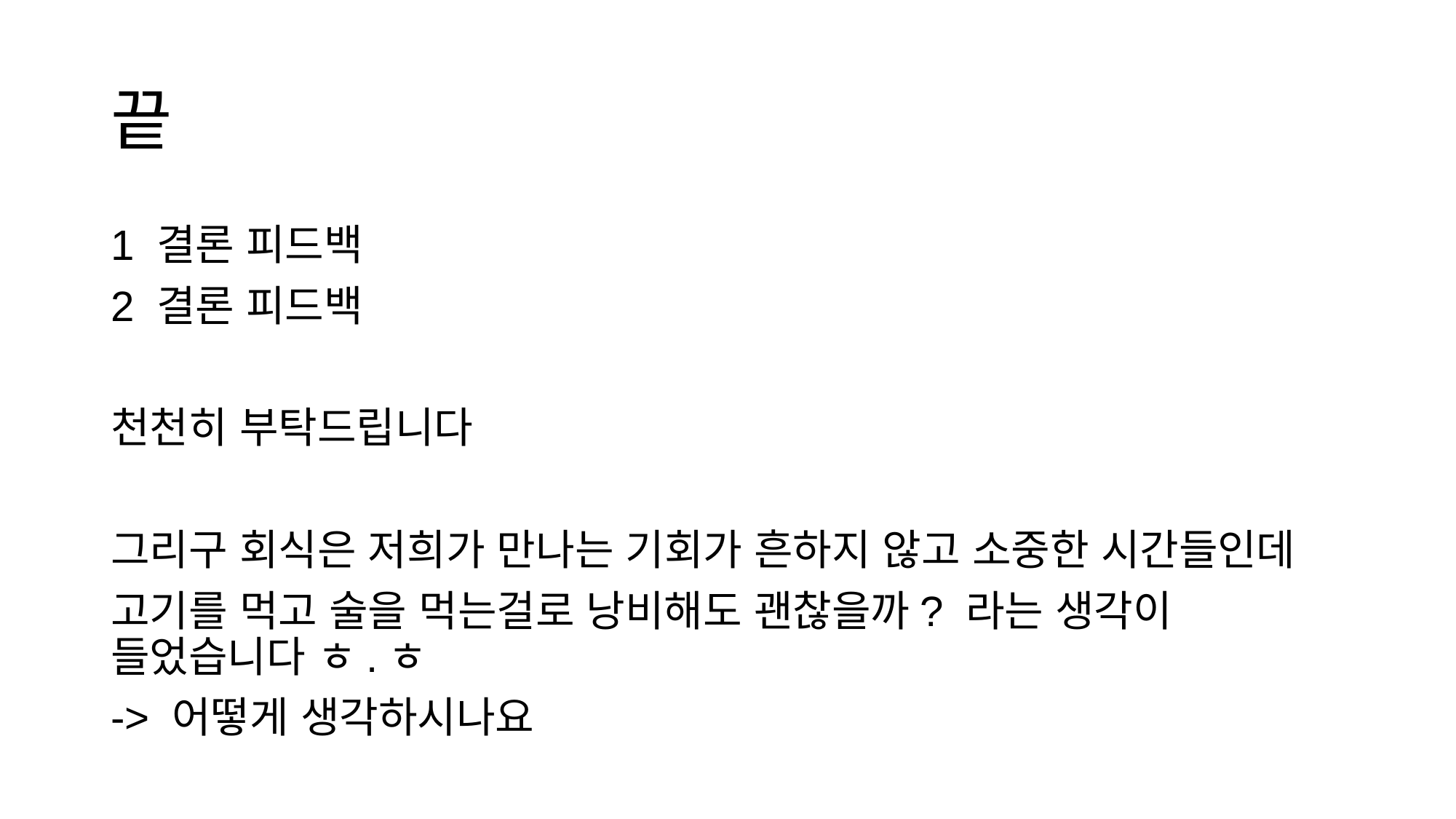

# 끝
1 결론 피드백
2 결론 피드백

천천히 부탁드립니다

그리구 회식은 저희가 만나는 기회가 흔하지 않고 소중한 시간들인데
고기를 먹고 술을 먹는걸로 낭비해도 괜찮을까? 라는 생각이 들었습니다 ㅎ.ㅎ
-> 어떻게 생각하시나요